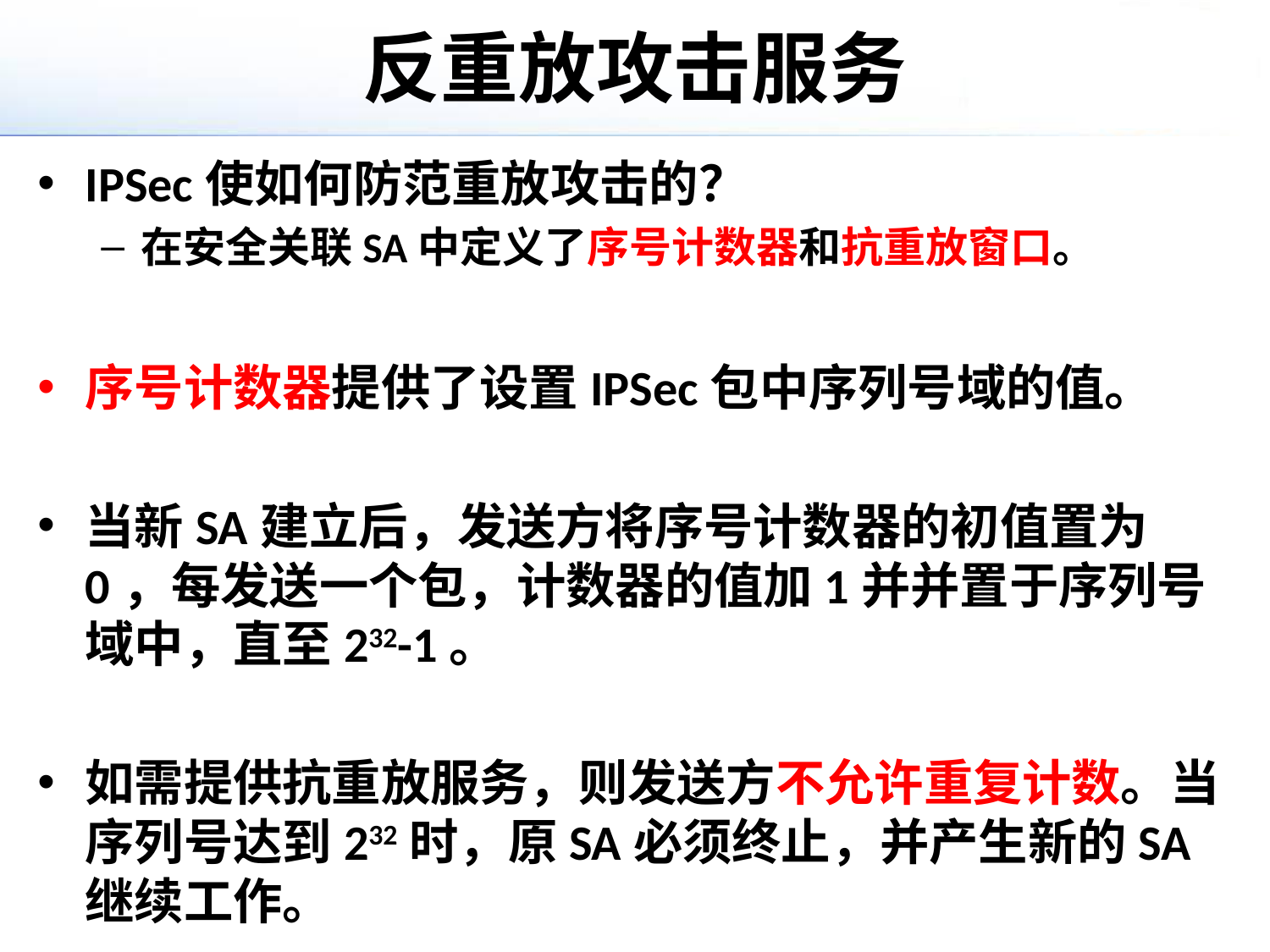

# 反重放攻击服务
IPSec使如何防范重放攻击的？
在安全关联SA中定义了序号计数器和抗重放窗口。

序号计数器提供了设置IPSec包中序列号域的值。

当新SA建立后，发送方将序号计数器的初值置为0，每发送一个包，计数器的值加1并并置于序列号域中，直至232-1。

如需提供抗重放服务，则发送方不允许重复计数。当序列号达到232时，原SA必须终止，并产生新的SA继续工作。